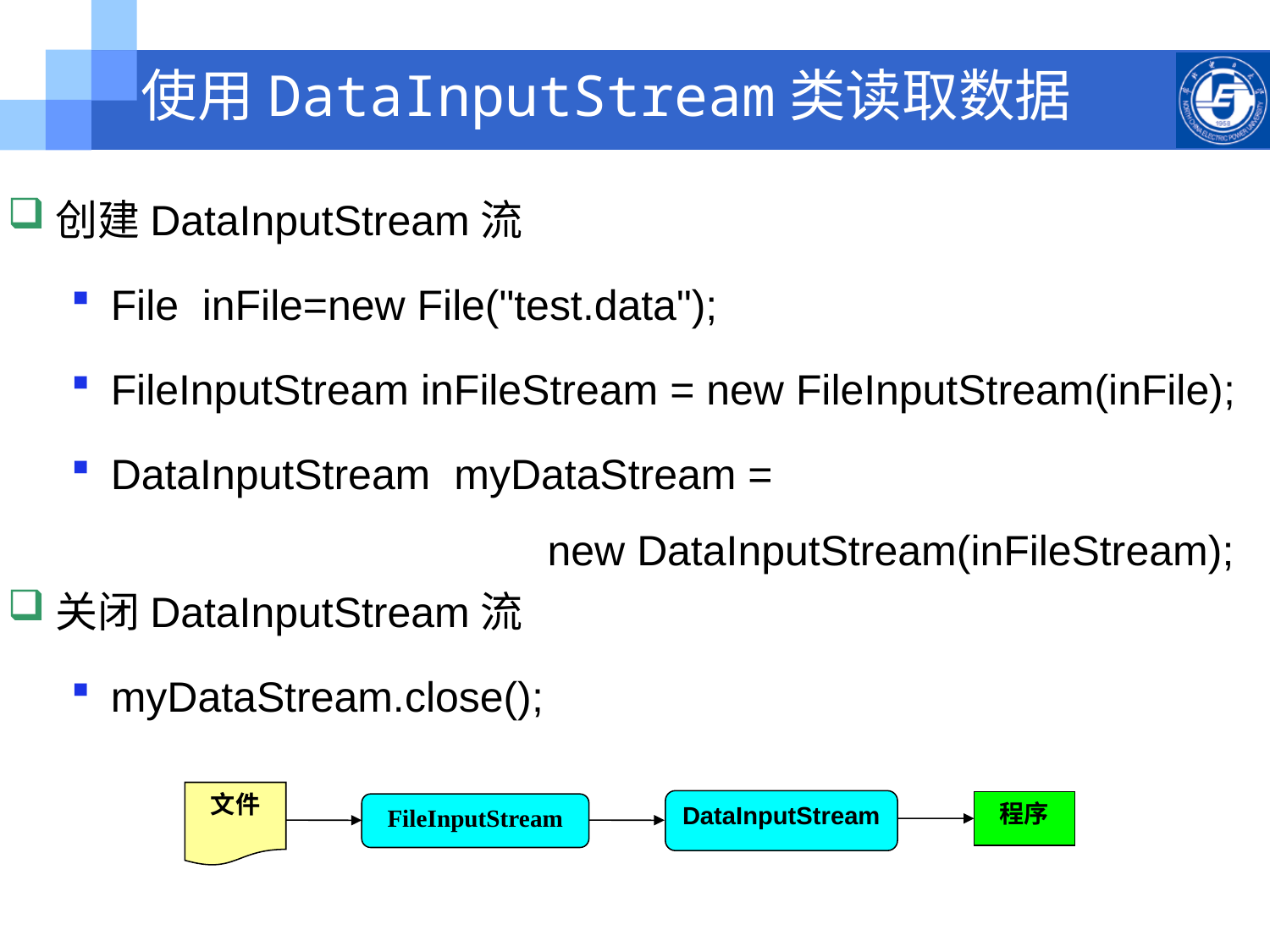

# 使用DataInputStream类读取数据
创建DataInputStream流
File  inFile=new File("test.data");
FileInputStream inFileStream = new FileInputStream(inFile);
DataInputStream  myDataStream =
                                     new DataInputStream(inFileStream);
关闭DataInputStream流
myDataStream.close();
文件
DataInputStream
程序
FileInputStream